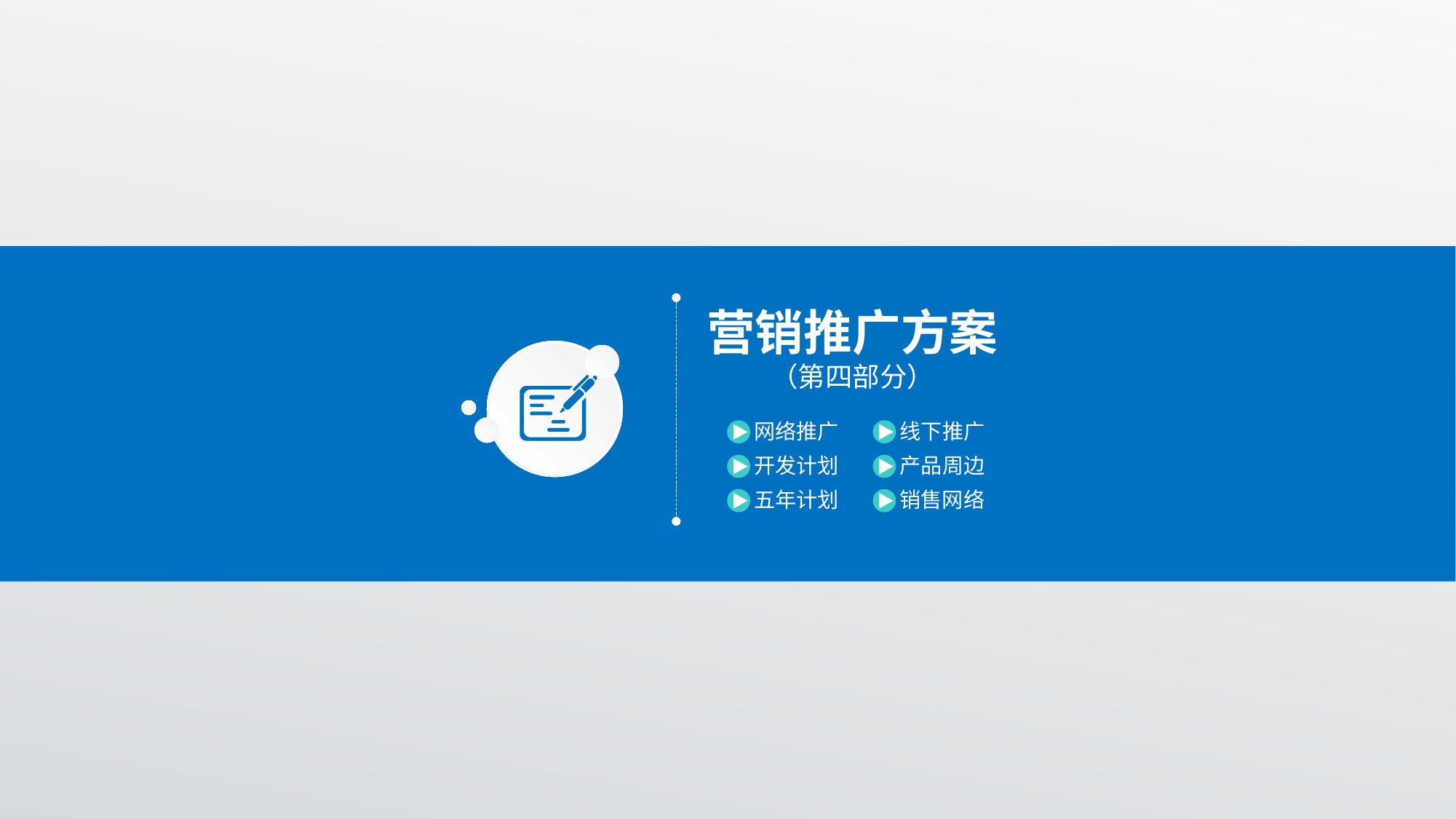

营销推广方案
（第四部分）

网络推广

线下推广

开发计划

产品周边

五年计划

销售网络

延时符